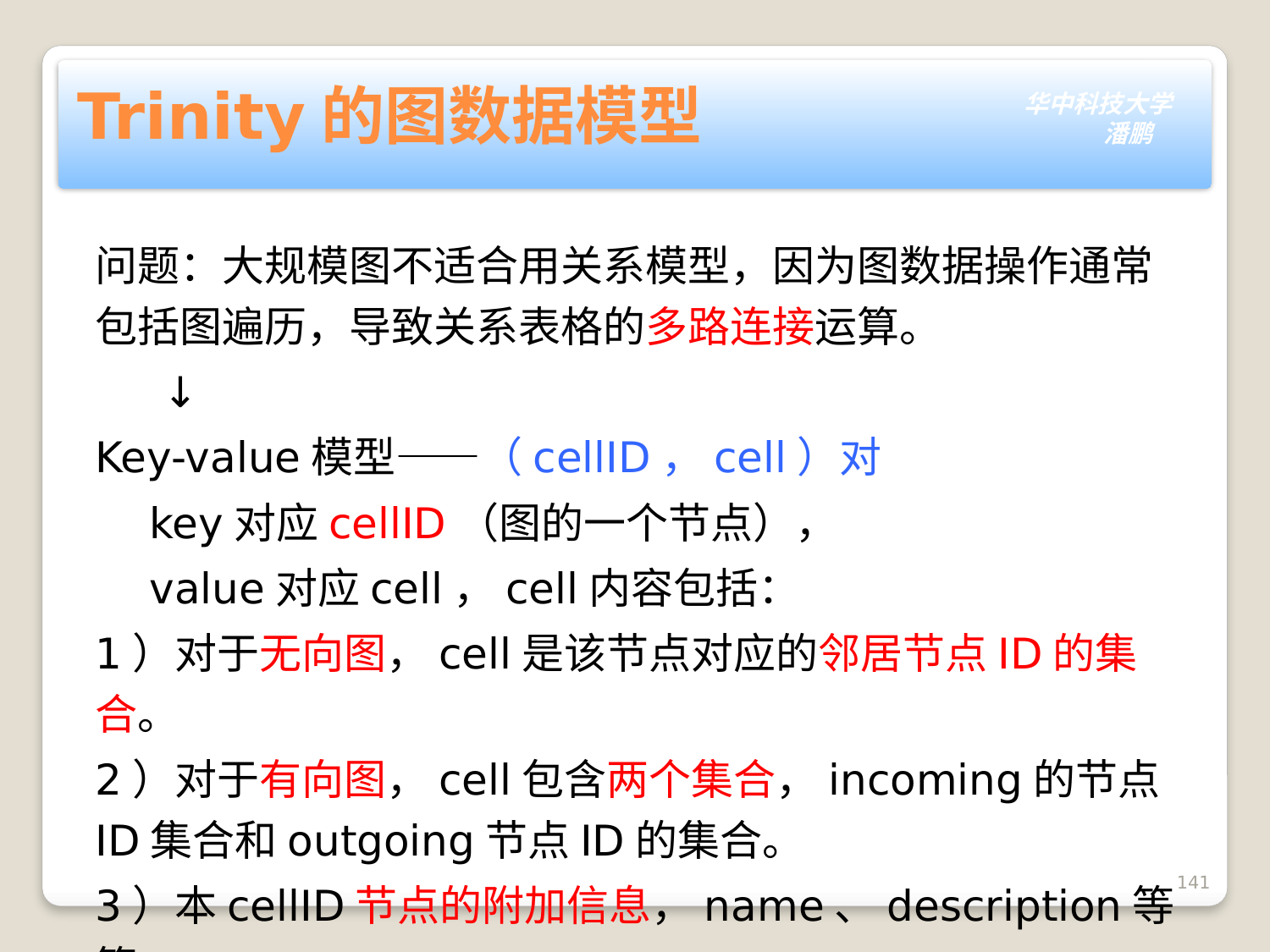

# Trinity的图数据模型
问题：大规模图不适合用关系模型，因为图数据操作通常包括图遍历，导致关系表格的多路连接运算。
     ↓
Key-value模型——（cellID，cell）对
    key对应cellID（图的一个节点），
    value对应cell，cell内容包括：
1）对于无向图，cell是该节点对应的邻居节点ID的集合。
2）对于有向图，cell包含两个集合，incoming的节点ID集合和outgoing节点ID的集合。
3）本cellID节点的附加信息，name、description等等。
141